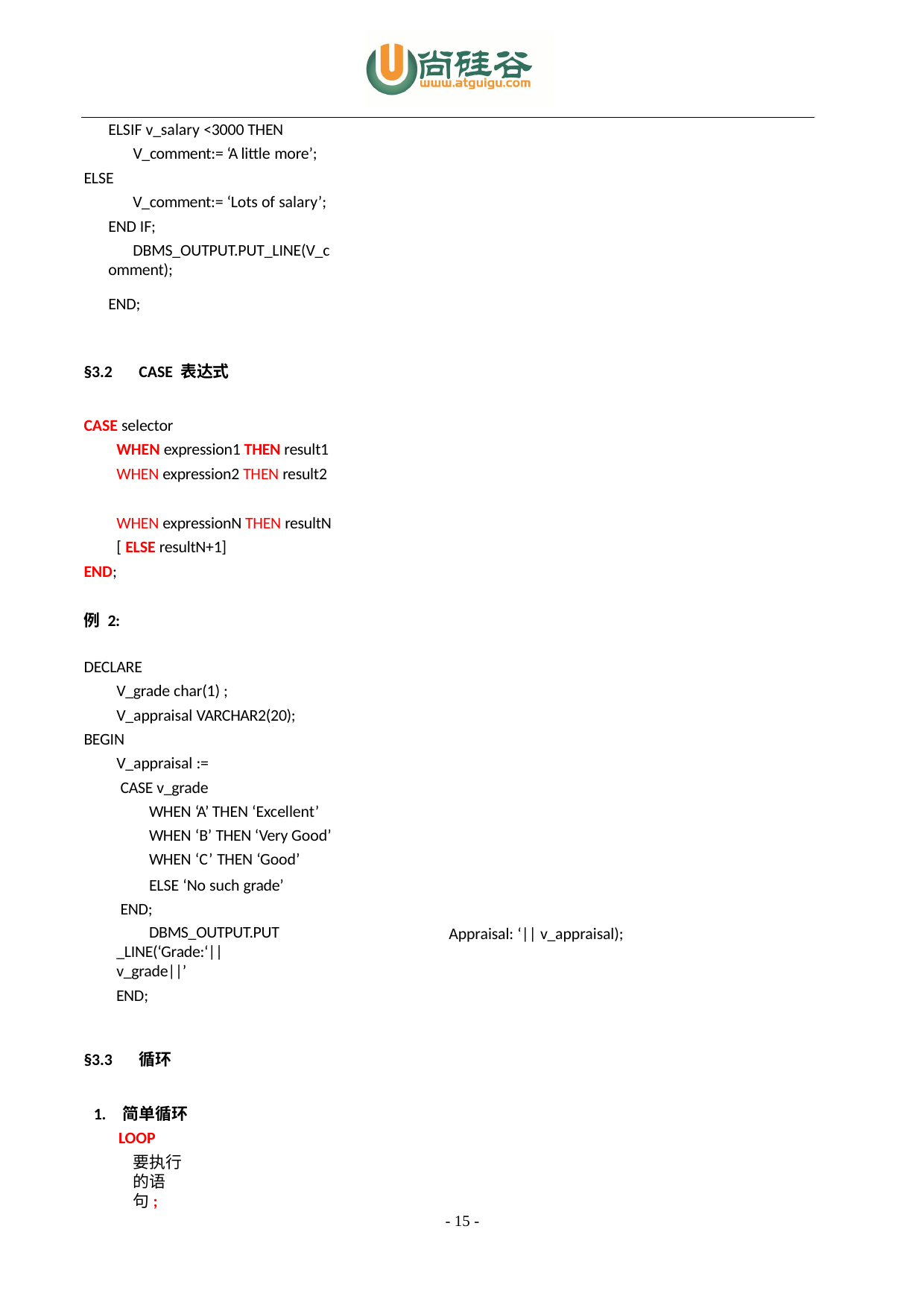

ELSIF v_salary <3000 THEN  V_comment:= ‘A little more’;
ELSE
V_comment:= ‘Lots of salary’;  END IF;
DBMS_OUTPUT.PUT_LINE(V_comment);

END;
§3.2	CASE 表达式

CASE selector
WHEN expression1 THEN result1  WHEN expression2 THEN result2

WHEN expressionN THEN resultN  [ ELSE resultN+1]
END;

例 2:
DECLARE
V_grade char(1) ;  V_appraisal VARCHAR2(20);
BEGIN
V_appraisal :=  CASE v_grade
WHEN ‘A’ THEN ‘Excellent’  WHEN ‘B’ THEN ‘Very Good’  WHEN ‘C’ THEN ‘Good’
ELSE ‘No such grade’  END;
DBMS_OUTPUT.PUT_LINE(‘Grade:‘||v_grade||’
END;
Appraisal: ‘|| v_appraisal);
§3.3	循环

1.	简单循环
LOOP
要执行的语句;
- 15 -